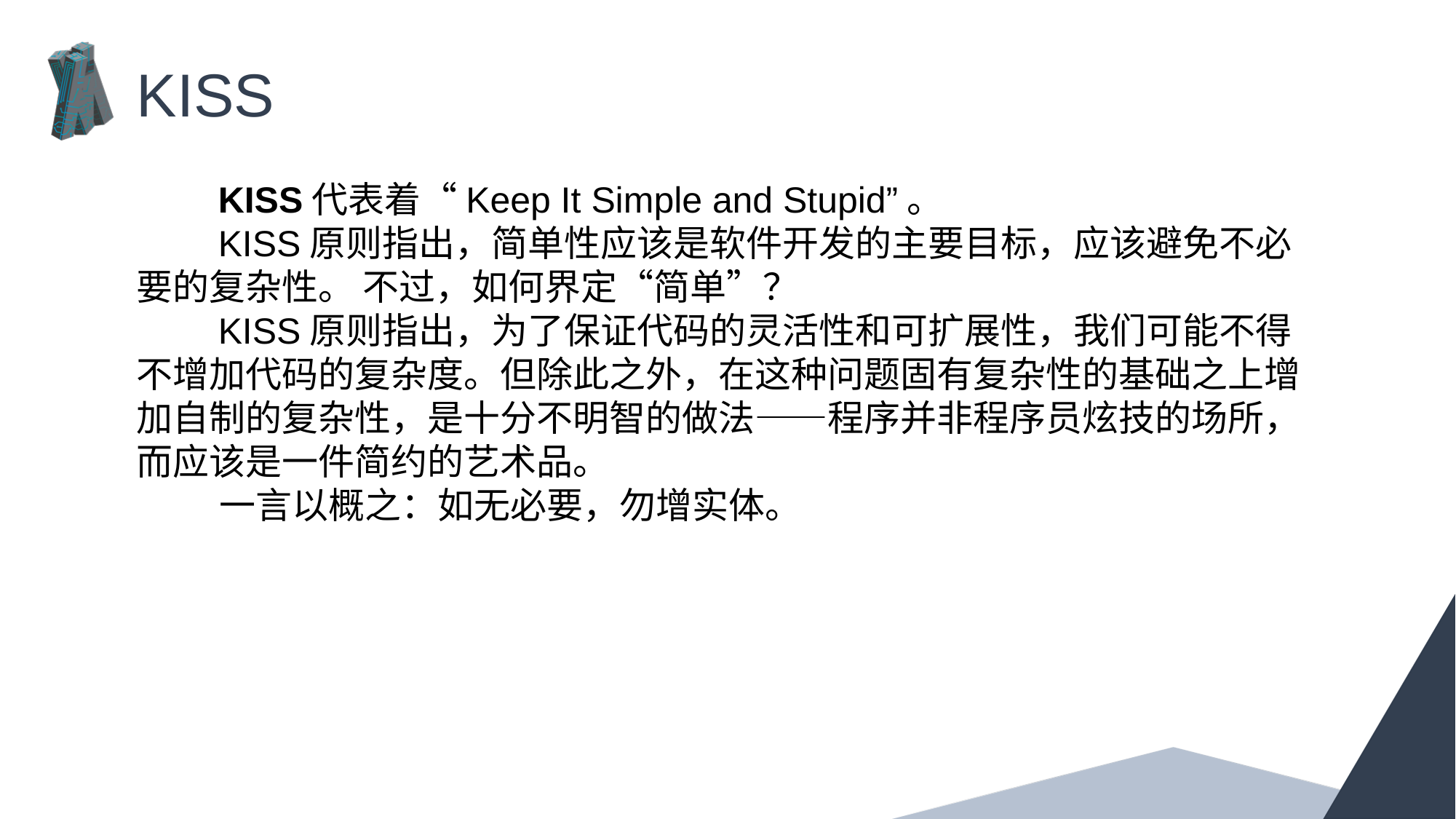

KISS
        KISS代表着“Keep It Simple and Stupid”。
        KISS原则指出，简单性应该是软件开发的主要目标，应该避免不必要的复杂性。 不过，如何界定“简单”？
        KISS原则指出，为了保证代码的灵活性和可扩展性，我们可能不得不增加代码的复杂度。但除此之外，在这种问题固有复杂性的基础之上增加自制的复杂性，是十分不明智的做法——程序并非程序员炫技的场所，而应该是一件简约的艺术品。
         一言以概之：如无必要，勿增实体。